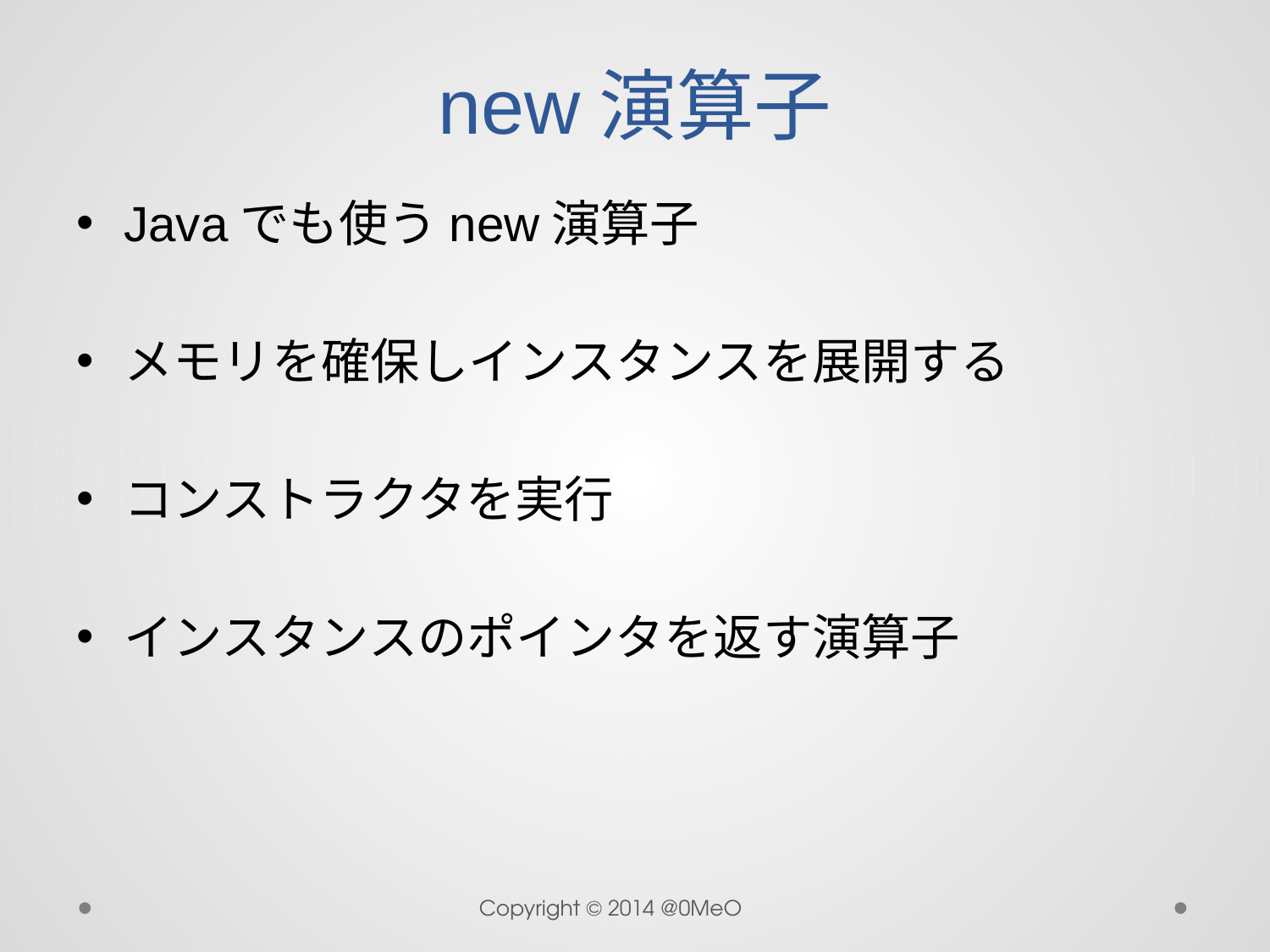

# new演算子
Javaでも使うnew演算子

メモリを確保しインスタンスを展開する

コンストラクタを実行

インスタンスのポインタを返す演算子